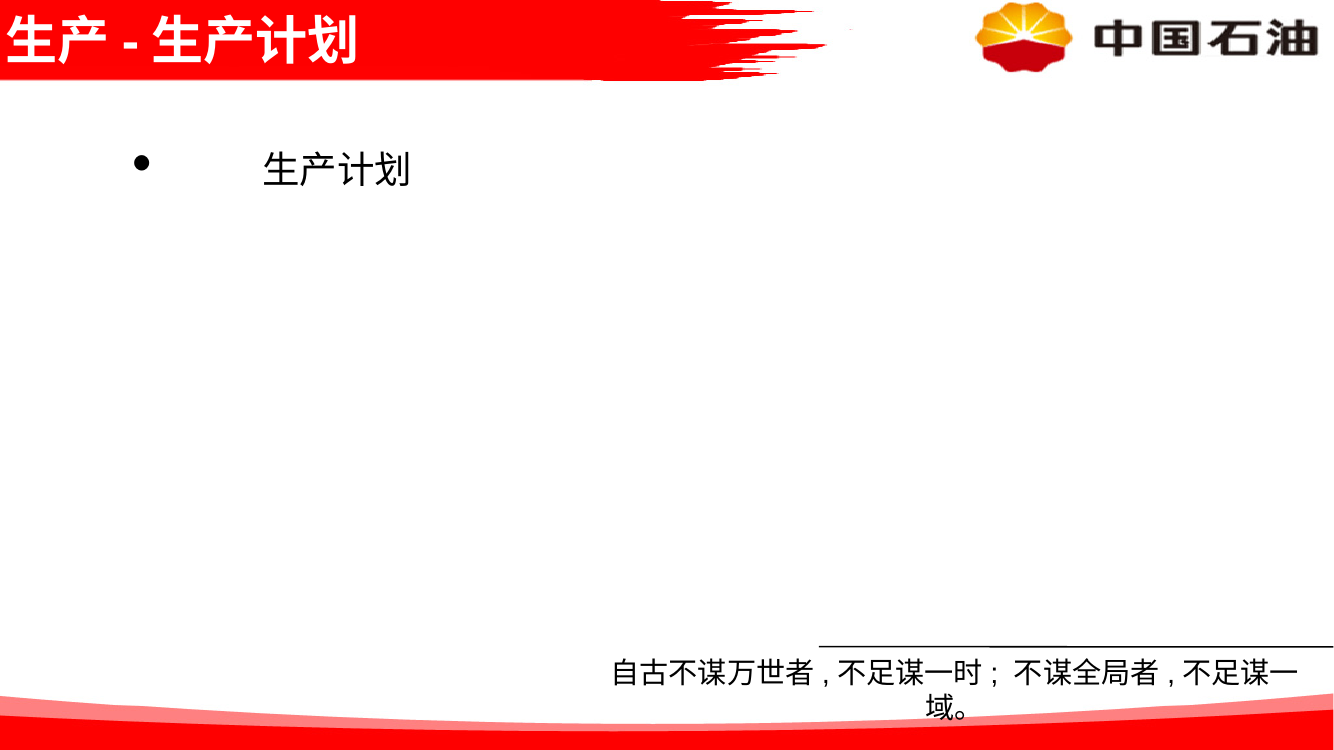

# 生产-生产计划
生产计划
自古不谋万世者,不足谋一时; 不谋全局者,不足谋一域。